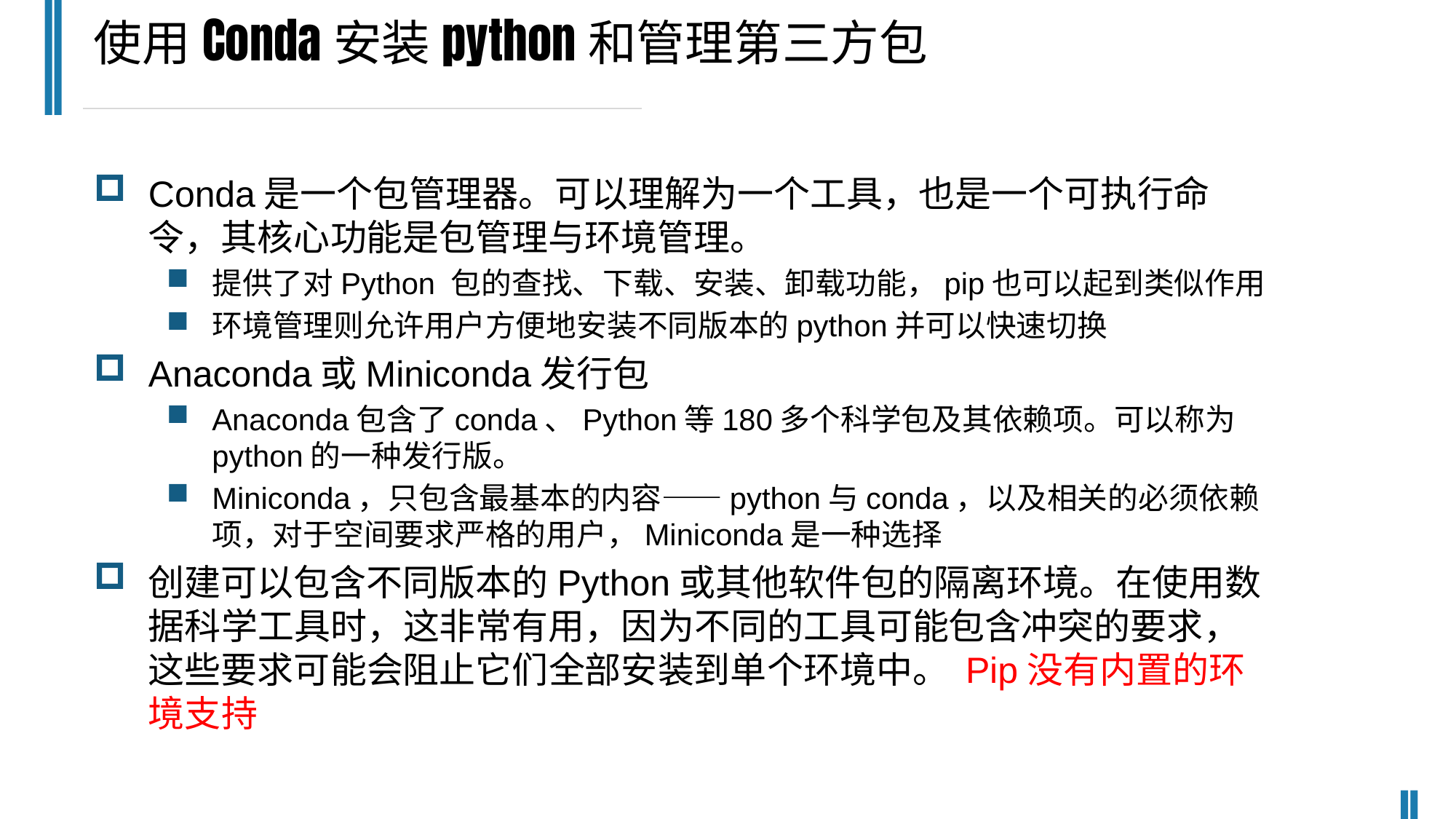

使用Conda安装python和管理第三方包

Conda是一个包管理器。可以理解为一个工具，也是一个可执行命令，其核心功能是包管理与环境管理。
提供了对Python 包的查找、下载、安装、卸载功能，pip也可以起到类似作用
环境管理则允许用户方便地安装不同版本的python并可以快速切换
Anaconda或Miniconda发行包
Anaconda包含了conda、Python等180多个科学包及其依赖项。可以称为python的一种发行版。
Miniconda，只包含最基本的内容——python与conda，以及相关的必须依赖项，对于空间要求严格的用户，Miniconda是一种选择
创建可以包含不同版本的Python或其他软件包的隔离环境。在使用数据科学工具时，这非常有用，因为不同的工具可能包含冲突的要求，这些要求可能会阻止它们全部安装到单个环境中。 Pip没有内置的环境支持